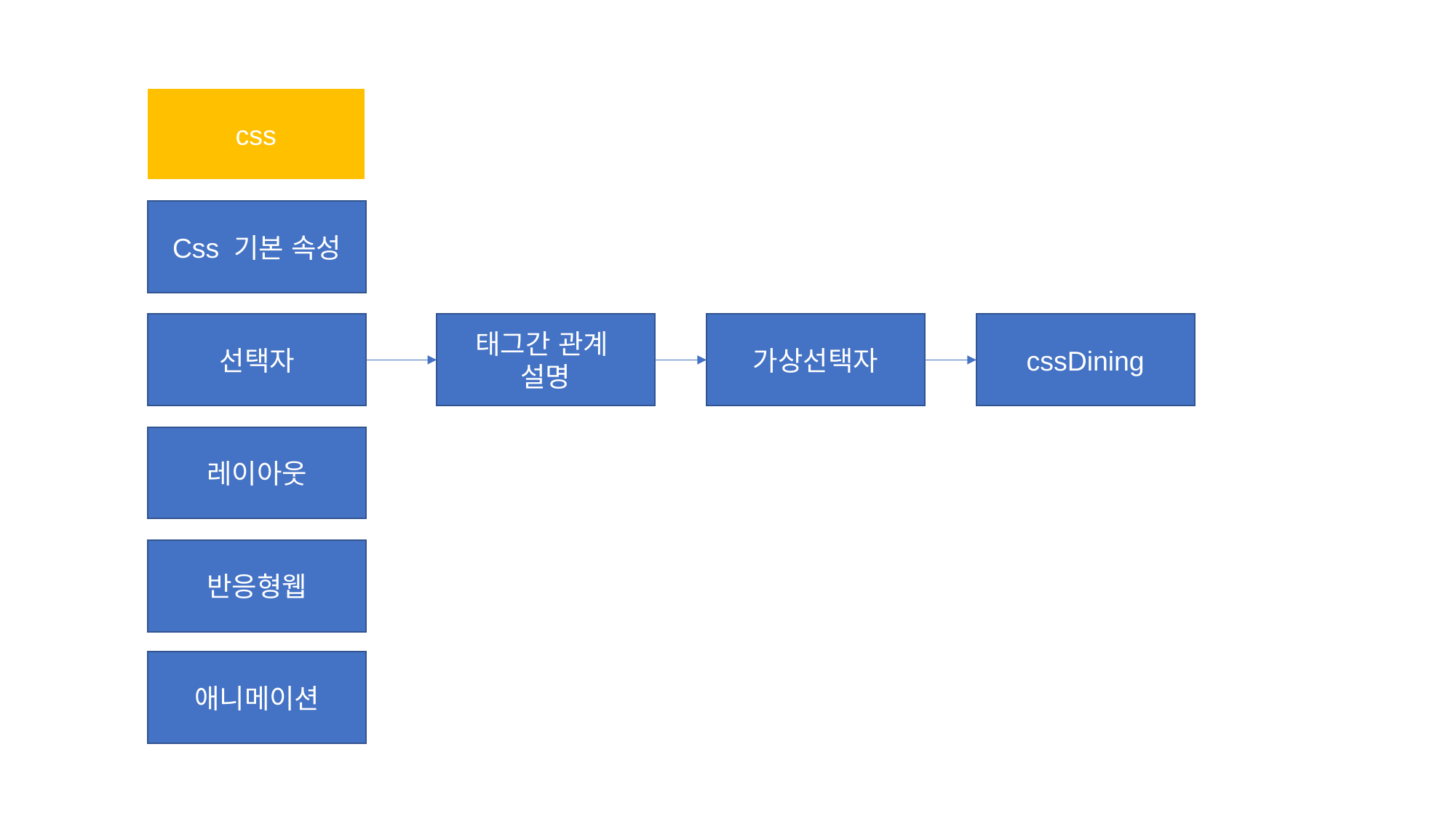

css
Css 기본 속성
cssDining
가상선택자
태그간 관계
설명
선택자
레이아웃
반응형웹
애니메이션